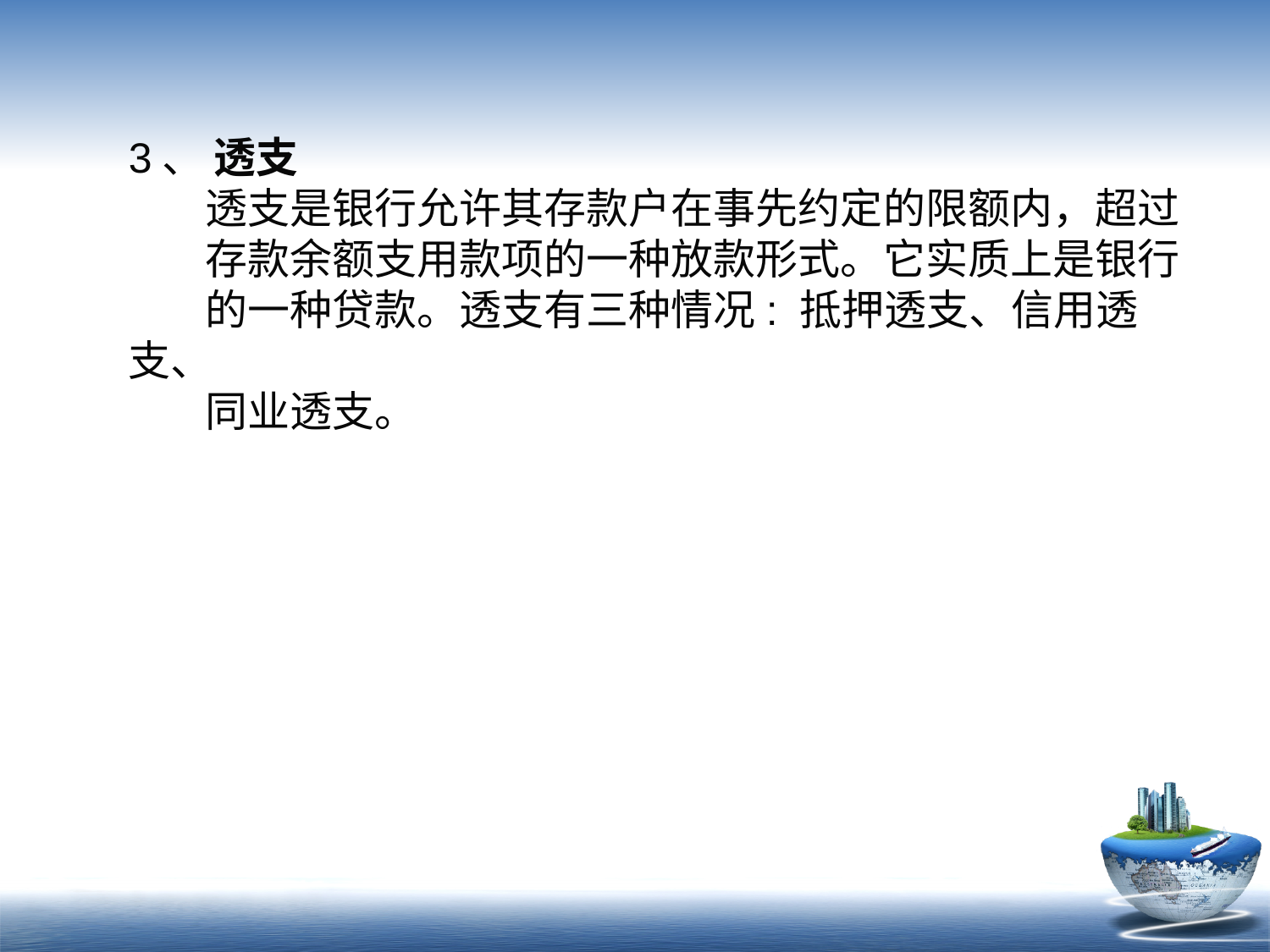

3、 透支
       透支是银行允许其存款户在事先约定的限额内，超过
       存款余额支用款项的一种放款形式。它实质上是银行
       的一种贷款。透支有三种情况: 抵押透支、信用透支、
       同业透支。